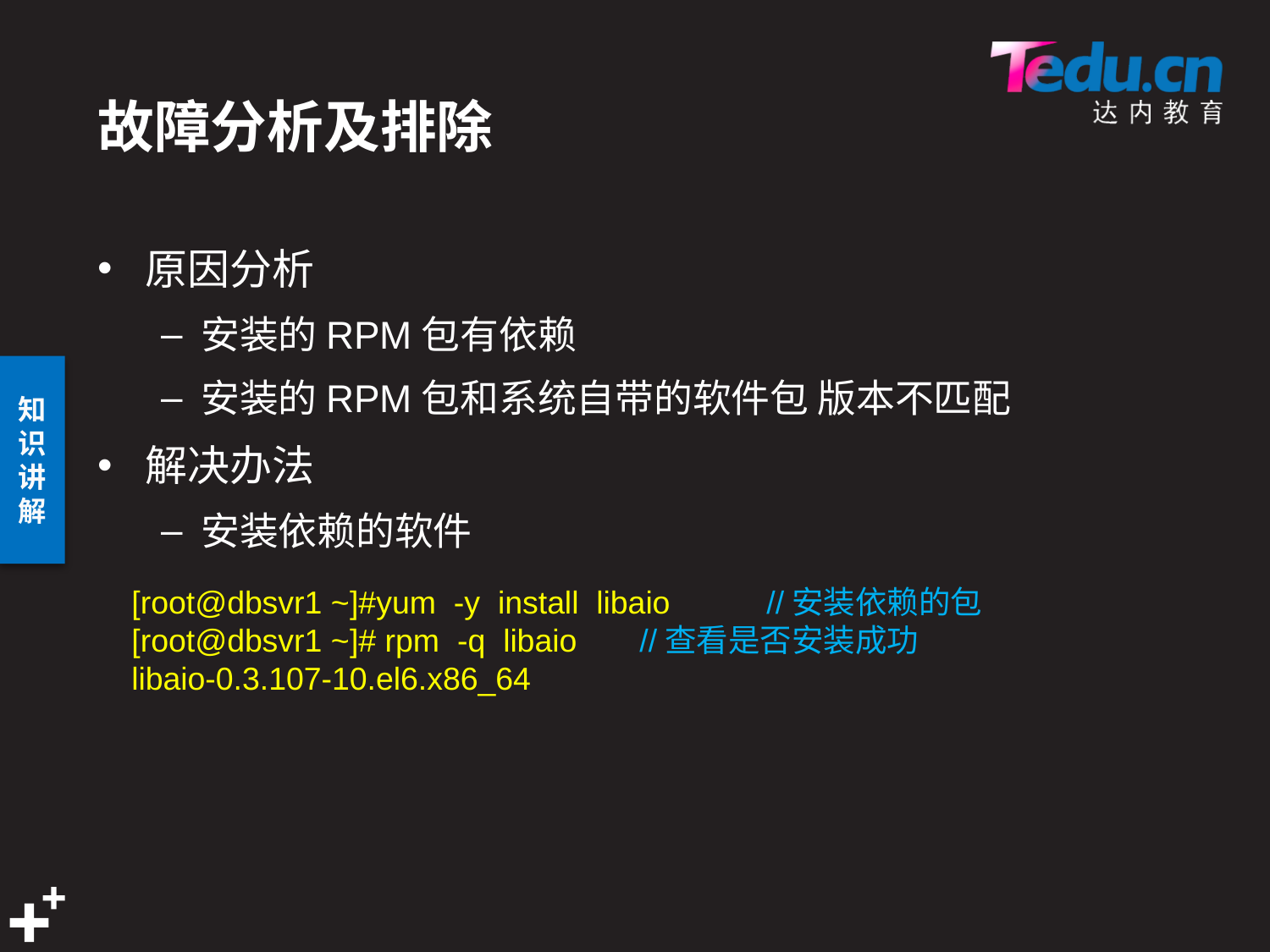

# 故障分析及排除
原因分析
安装的RPM包有依赖
安装的RPM包和系统自带的软件包 版本不匹配
解决办法
安装依赖的软件

[root@dbsvr1 ~]#yum  -y  install  libaio    	//安装依赖的包
[root@dbsvr1 ~]# rpm  -q  libaio       	//查看是否安装成功
libaio-0.3.107-10.el6.x86_64